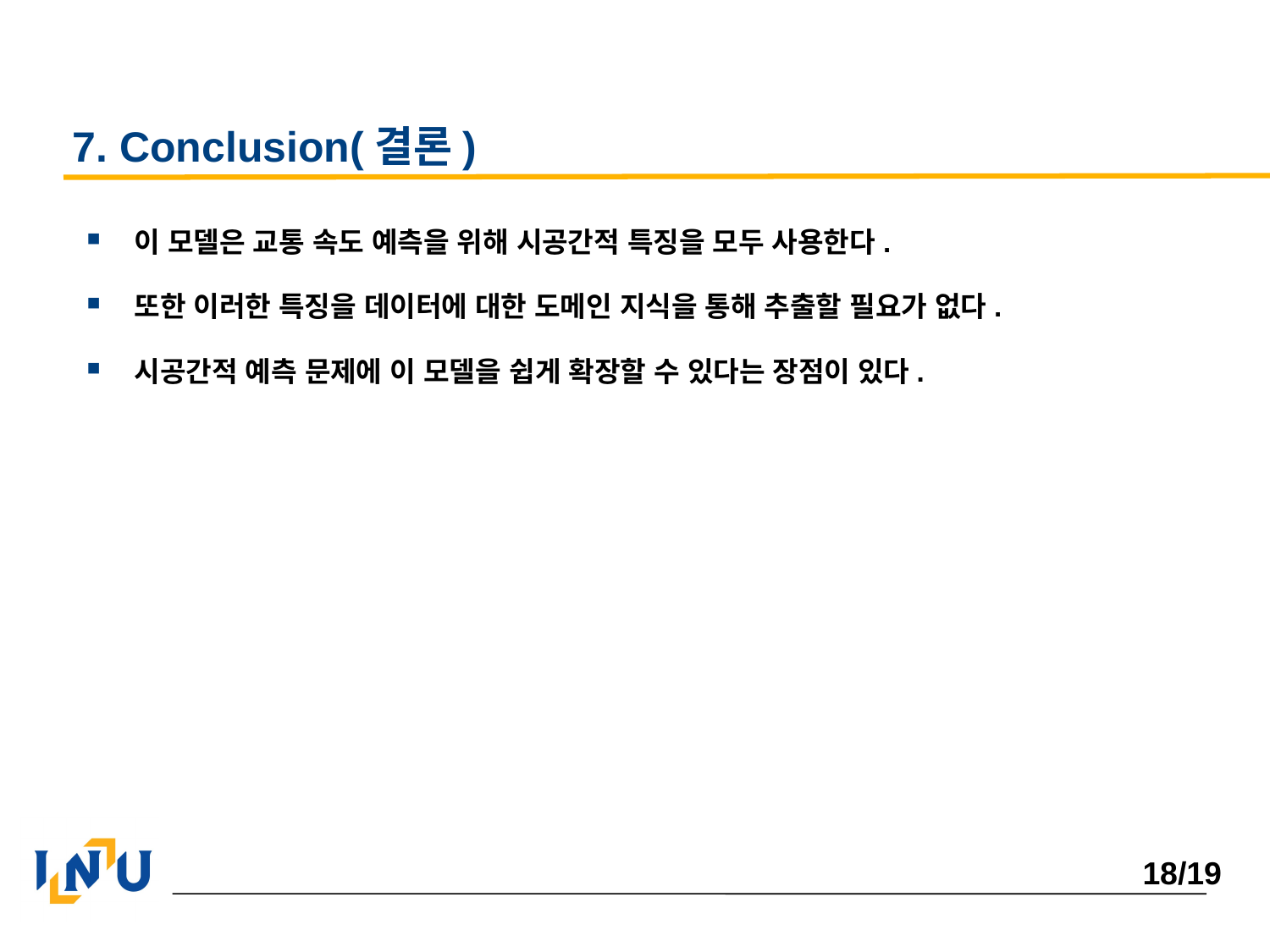

# 7. Conclusion(결론)
이 모델은 교통 속도 예측을 위해 시공간적 특징을 모두 사용한다.
또한 이러한 특징을 데이터에 대한 도메인 지식을 통해 추출할 필요가 없다.
시공간적 예측 문제에 이 모델을 쉽게 확장할 수 있다는 장점이 있다.